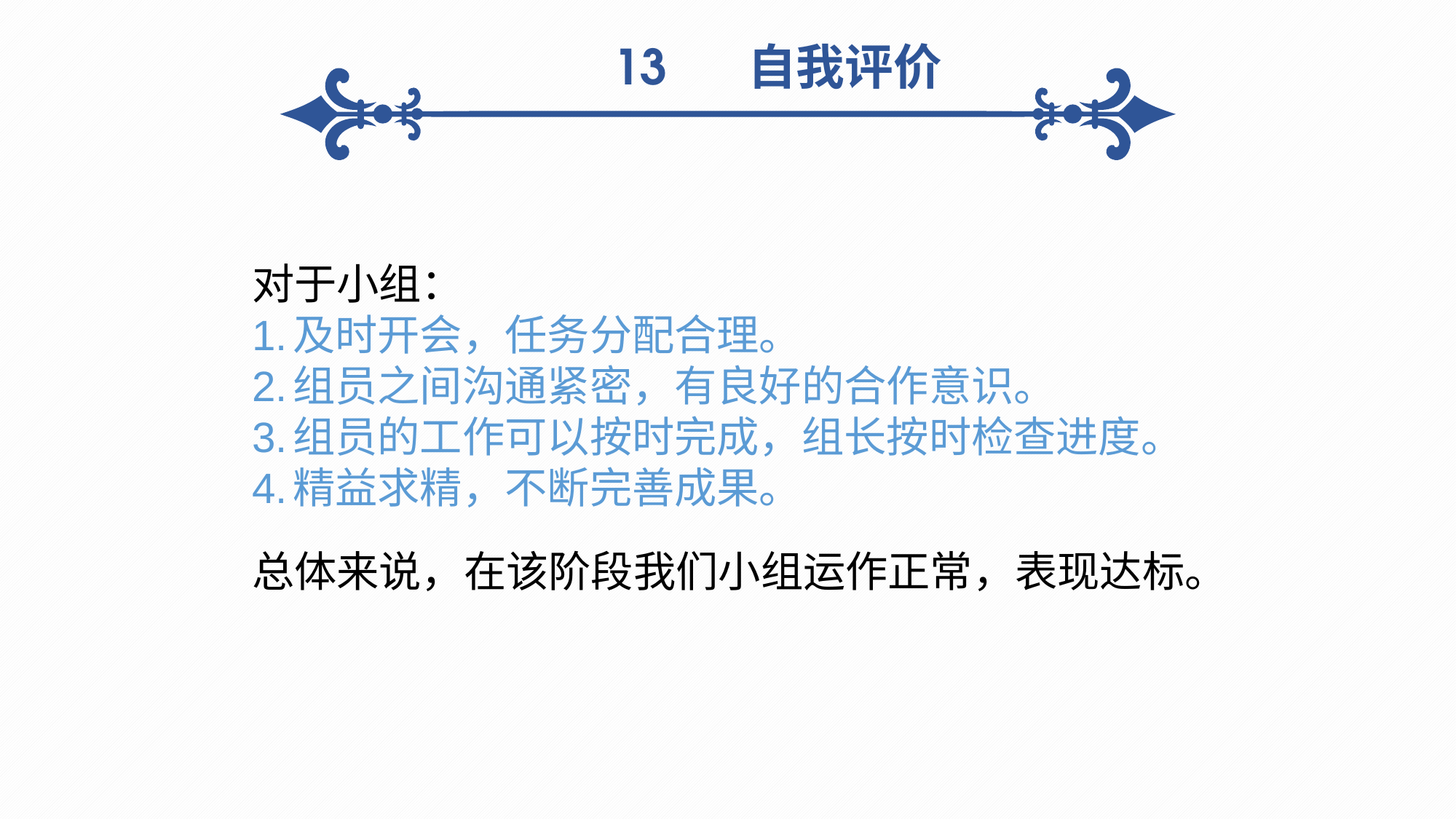

13     自我评价

对于小组：
及时开会，任务分配合理。
组员之间沟通紧密，有良好的合作意识。
组员的工作可以按时完成，组长按时检查进度。
精益求精，不断完善成果。

总体来说，在该阶段我们小组运作正常，表现达标。